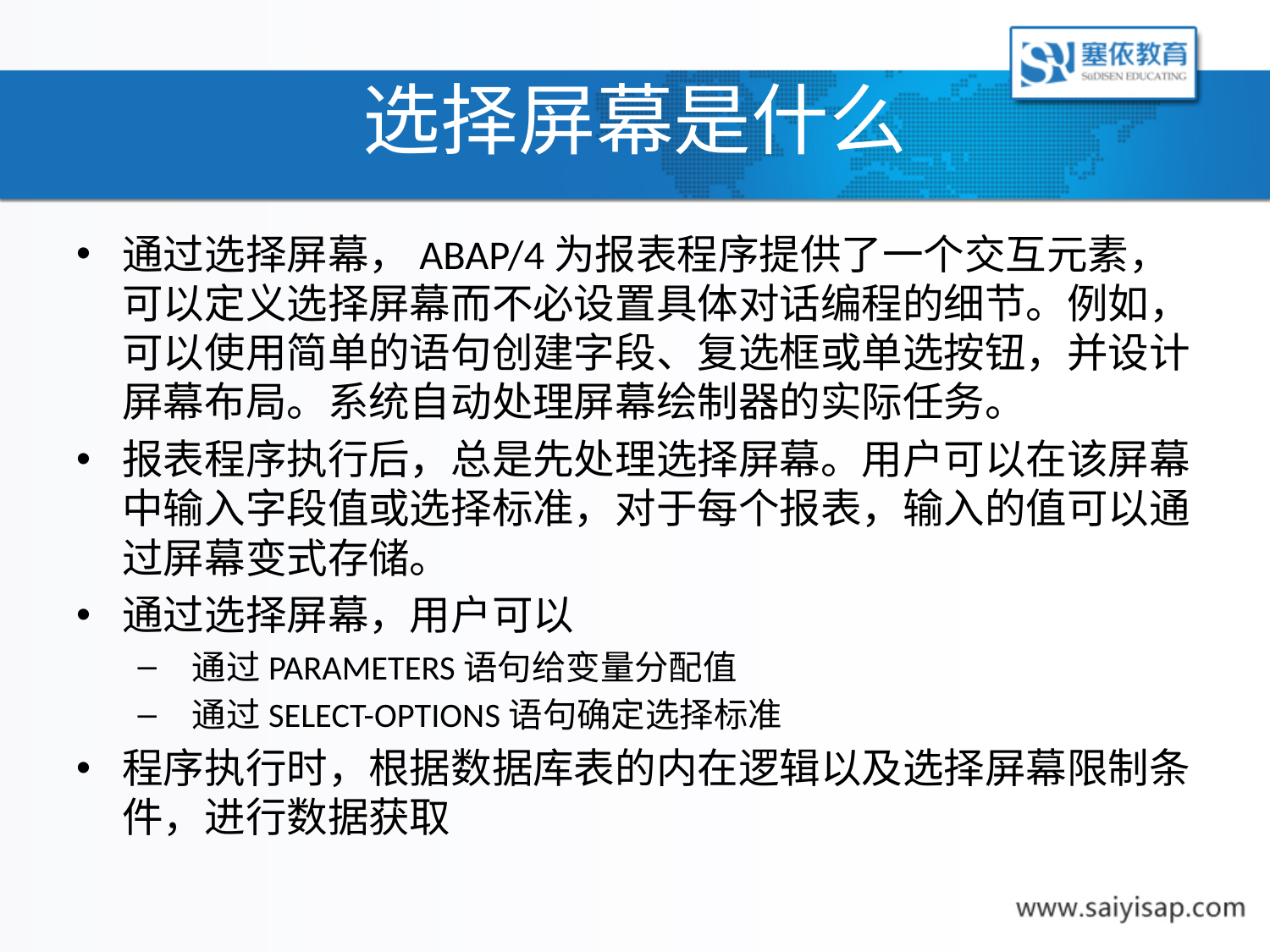

# 选择屏幕是什么
通过选择屏幕，ABAP/4为报表程序提供了一个交互元素，可以定义选择屏幕而不必设置具体对话编程的细节。例如，可以使用简单的语句创建字段、复选框或单选按钮，并设计屏幕布局。系统自动处理屏幕绘制器的实际任务。
报表程序执行后，总是先处理选择屏幕。用户可以在该屏幕中输入字段值或选择标准，对于每个报表，输入的值可以通过屏幕变式存储。
通过选择屏幕，用户可以
 通过PARAMETERS语句给变量分配值
 通过SELECT-OPTIONS语句确定选择标准
程序执行时，根据数据库表的内在逻辑以及选择屏幕限制条件，进行数据获取